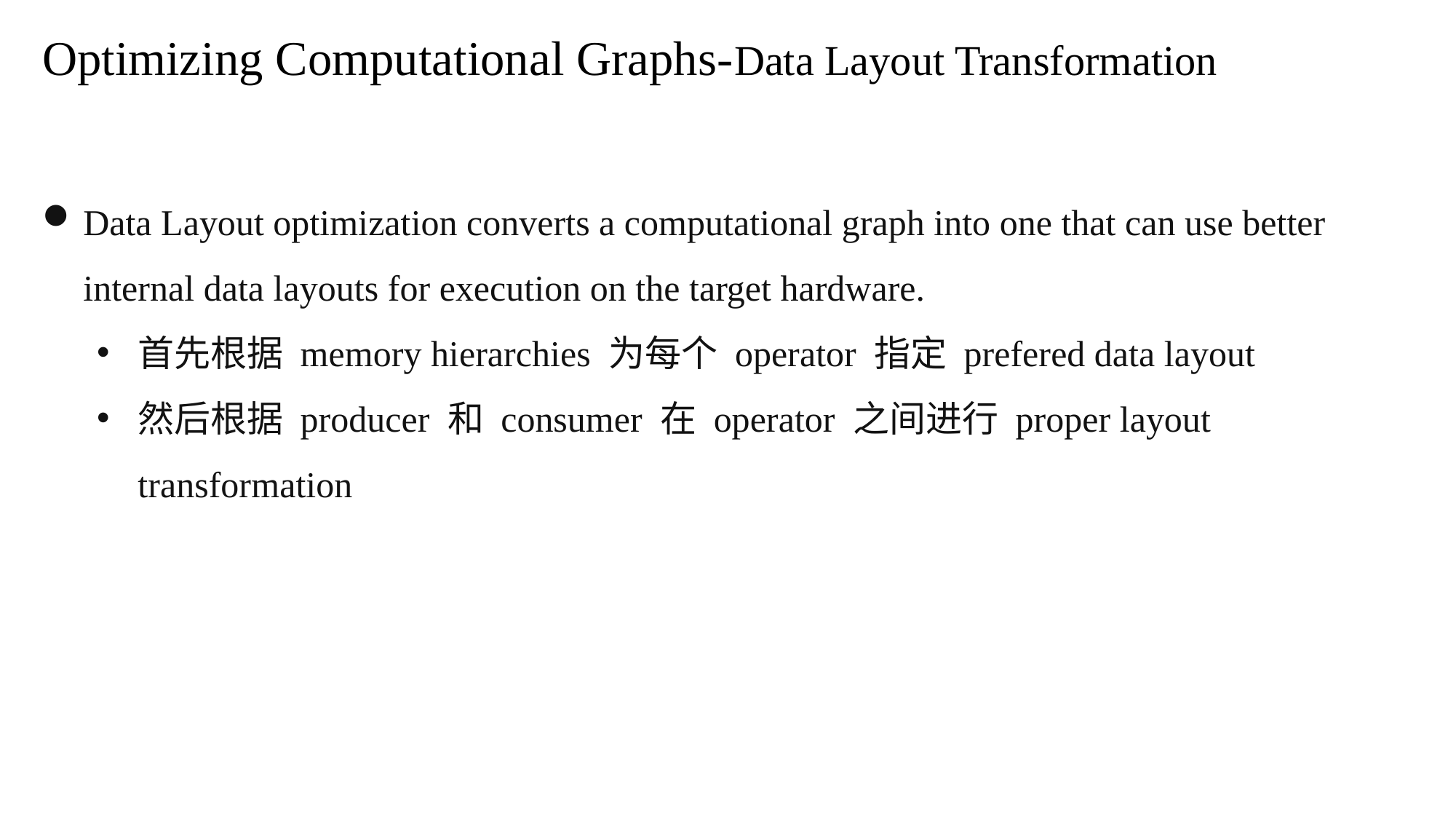

Optimizing Computational Graphs-Data Layout Transformation
Data Layout optimization converts a computational graph into one that can use better internal data layouts for execution on the target hardware.
首先根据 memory hierarchies 为每个 operator 指定 prefered data layout
然后根据 producer 和 consumer 在 operator 之间进行 proper layout transformation